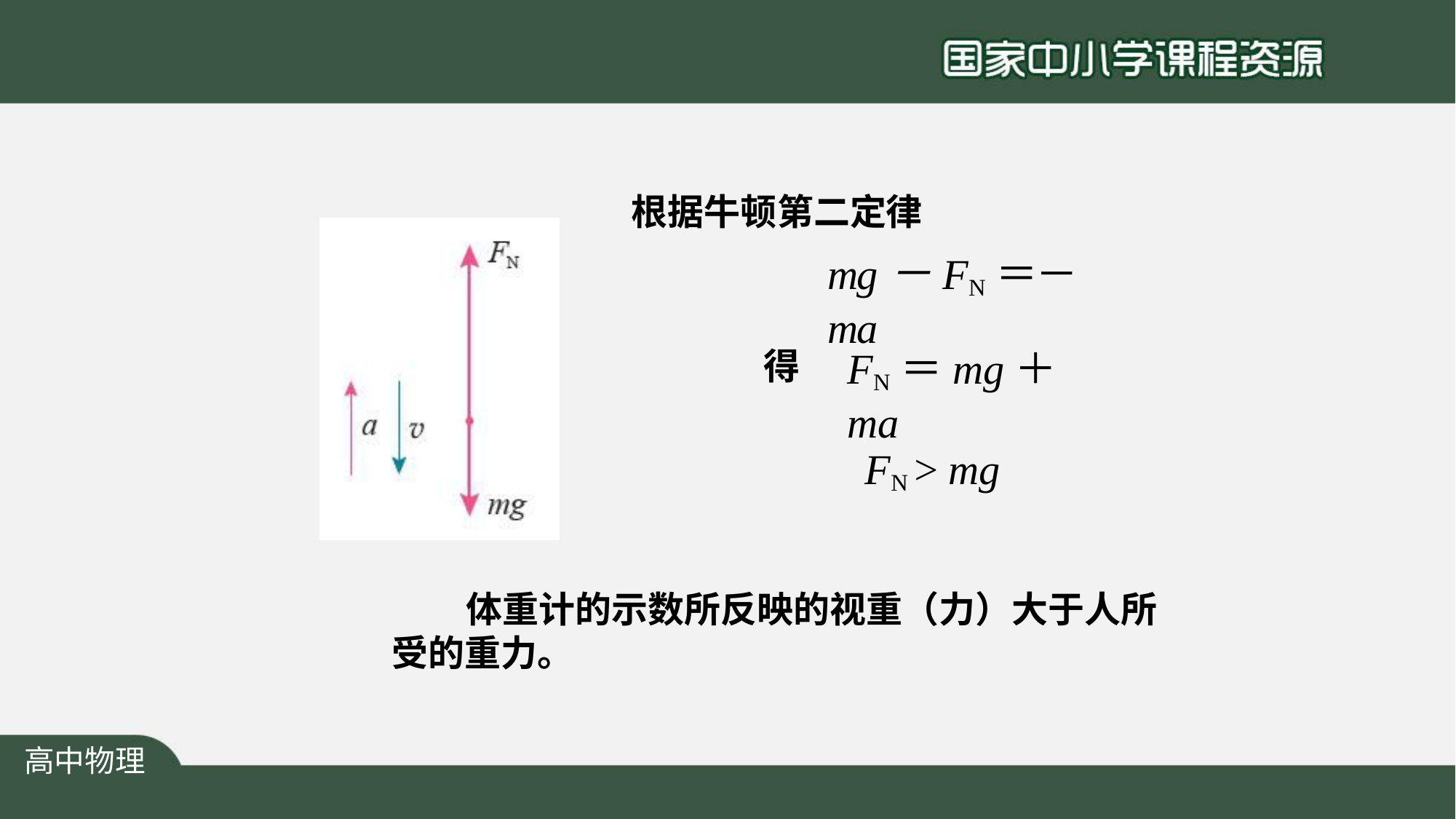

根据牛顿第二定律

# mg－FN＝－ma
FN＝mg＋ma
得
FN > mg

体重计的示数所反映的视重（力）大于人所 受的重力。
高中物理